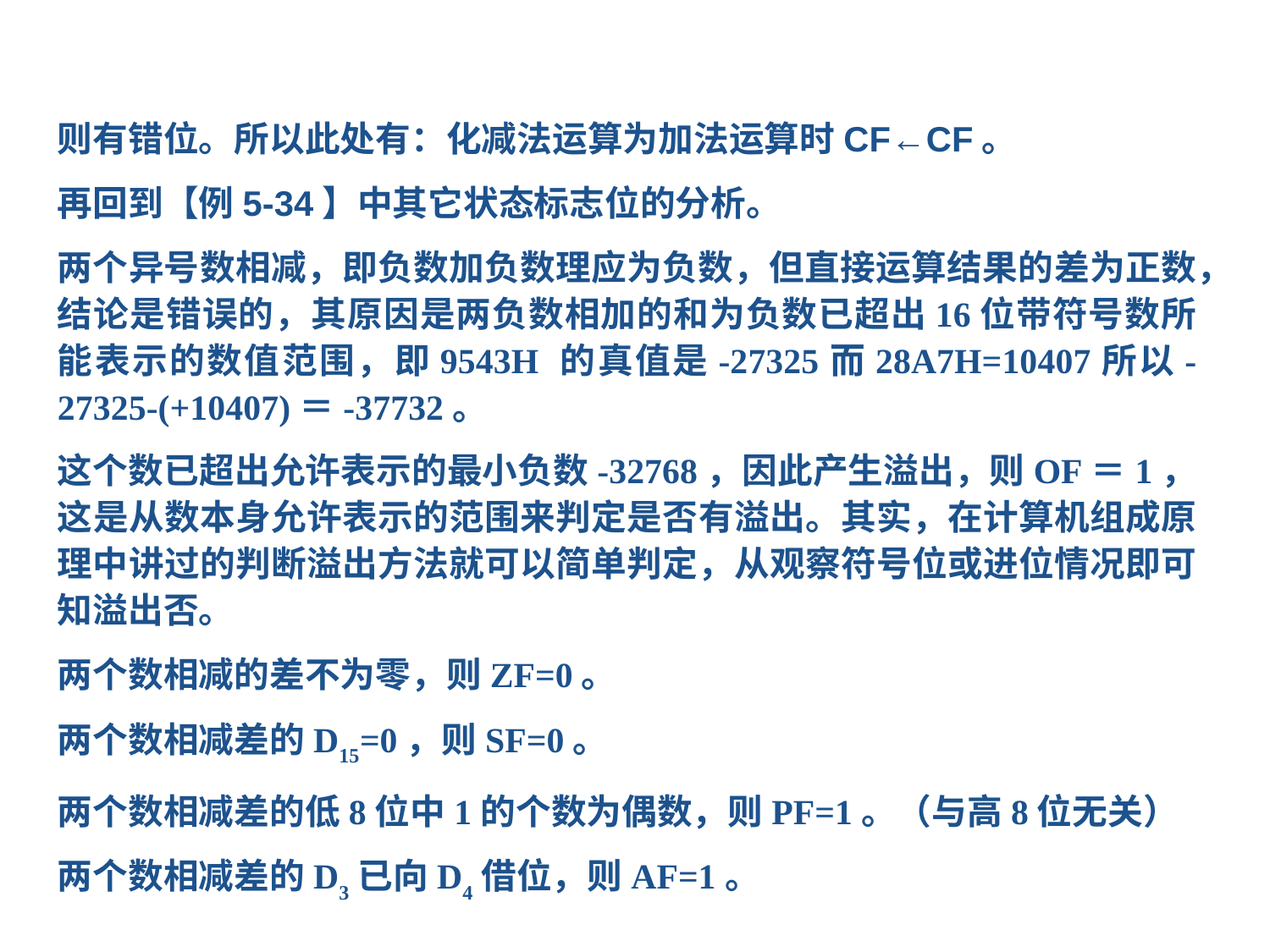

则有错位。所以此处有：化减法运算为加法运算时CF←CF。
再回到【例5-34】中其它状态标志位的分析。
两个异号数相减，即负数加负数理应为负数，但直接运算结果的差为正数，结论是错误的，其原因是两负数相加的和为负数已超出16位带符号数所能表示的数值范围，即9543H 的真值是-27325而28A7H=10407所以-27325-(+10407)＝-37732。
这个数已超出允许表示的最小负数-32768，因此产生溢出，则OF＝1，这是从数本身允许表示的范围来判定是否有溢出。其实，在计算机组成原理中讲过的判断溢出方法就可以简单判定，从观察符号位或进位情况即可知溢出否。
两个数相减的差不为零，则ZF=0。
两个数相减差的D15=0，则SF=0。
两个数相减差的低8位中1的个数为偶数，则PF=1。（与高8位无关）
两个数相减差的D3已向D4借位，则AF=1。